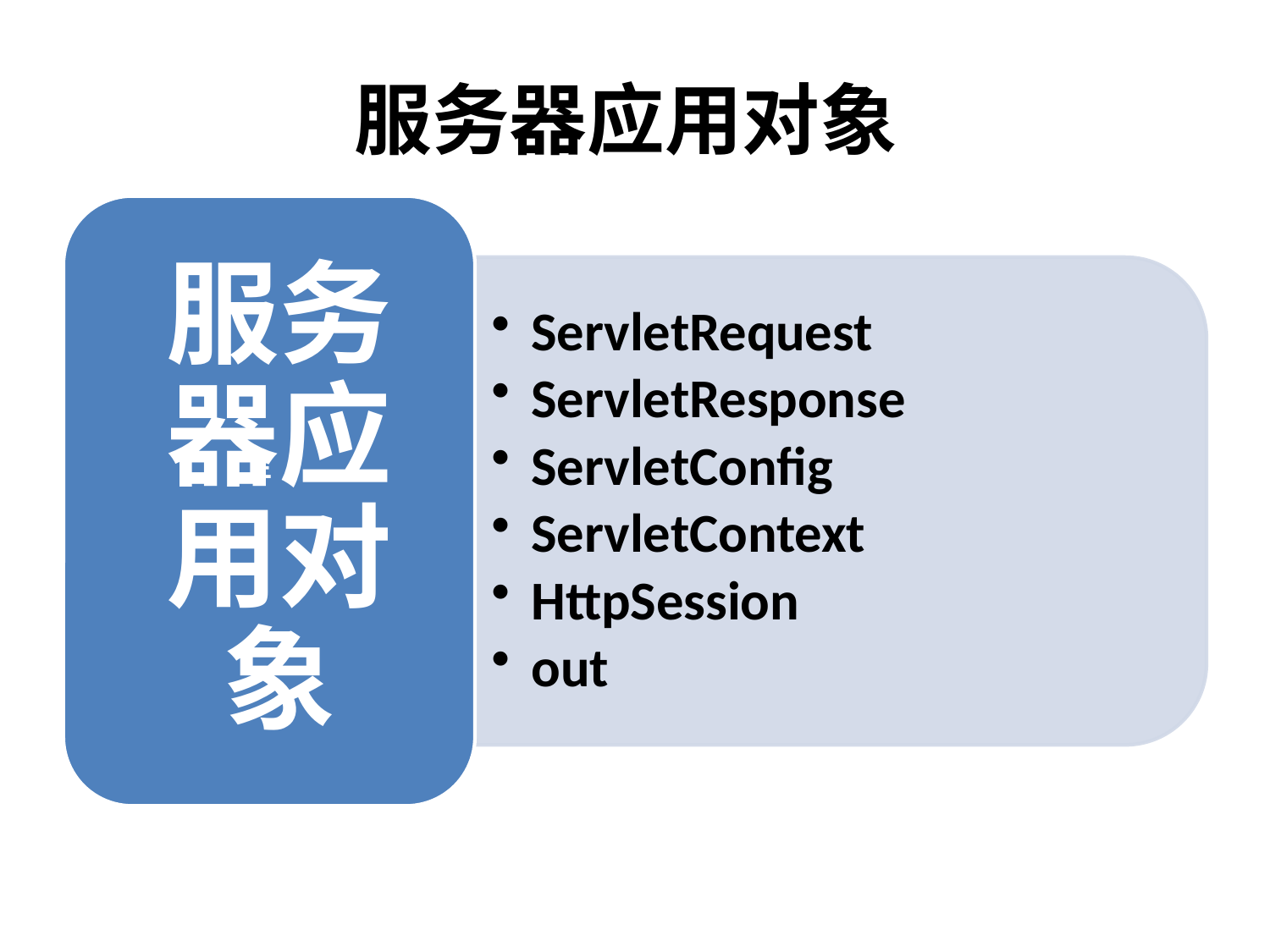

# 服务器应用对象
ServletRequest
ServletResponse
ServletConfig
ServletContext
HttpSession
out
服务器应用对象
IE